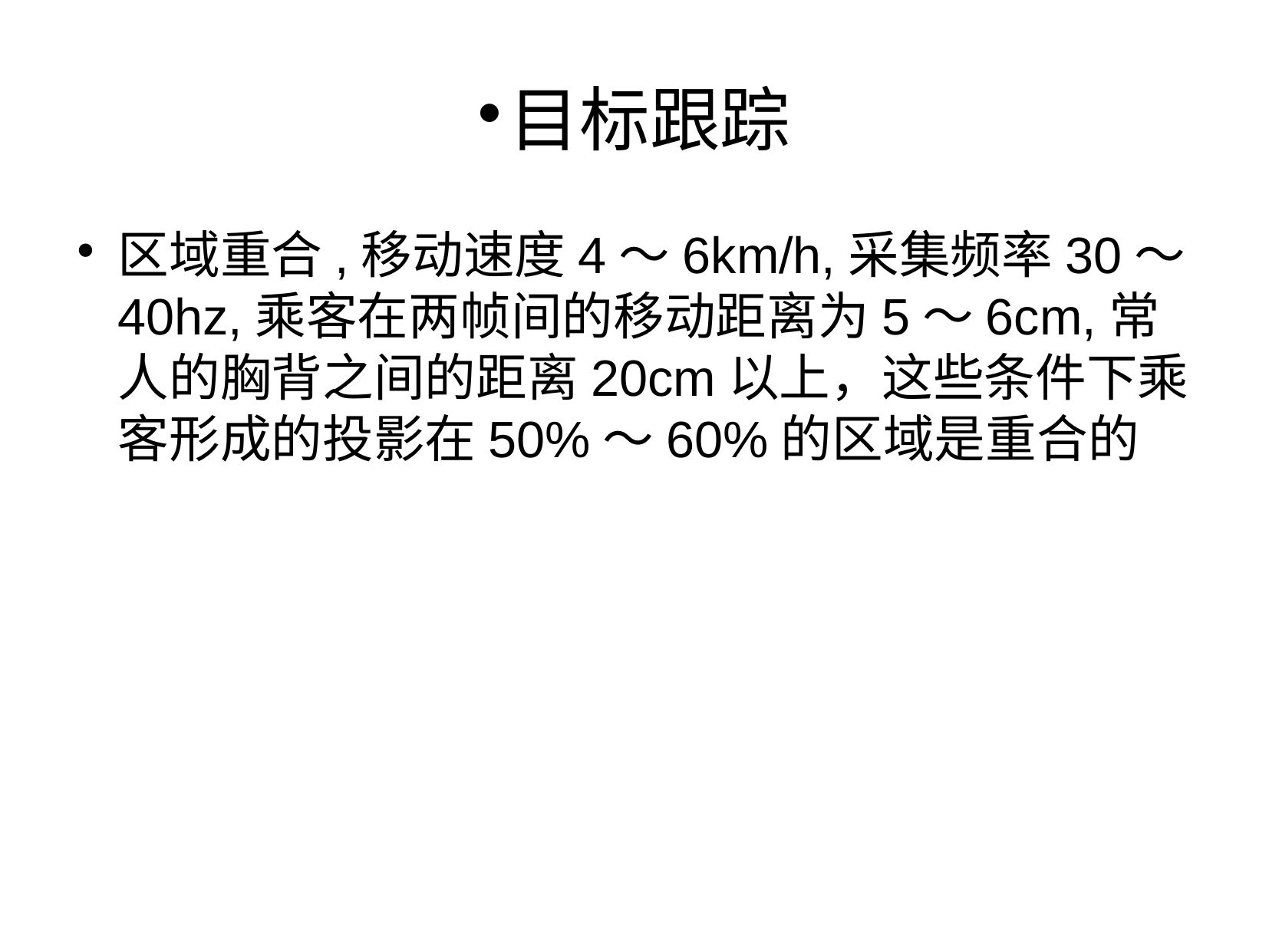

目标跟踪
区域重合,移动速度4～6km/h,采集频率30～40hz,乘客在两帧间的移动距离为5～6cm,常人的胸背之间的距离20cm以上，这些条件下乘客形成的投影在50%～60%的区域是重合的